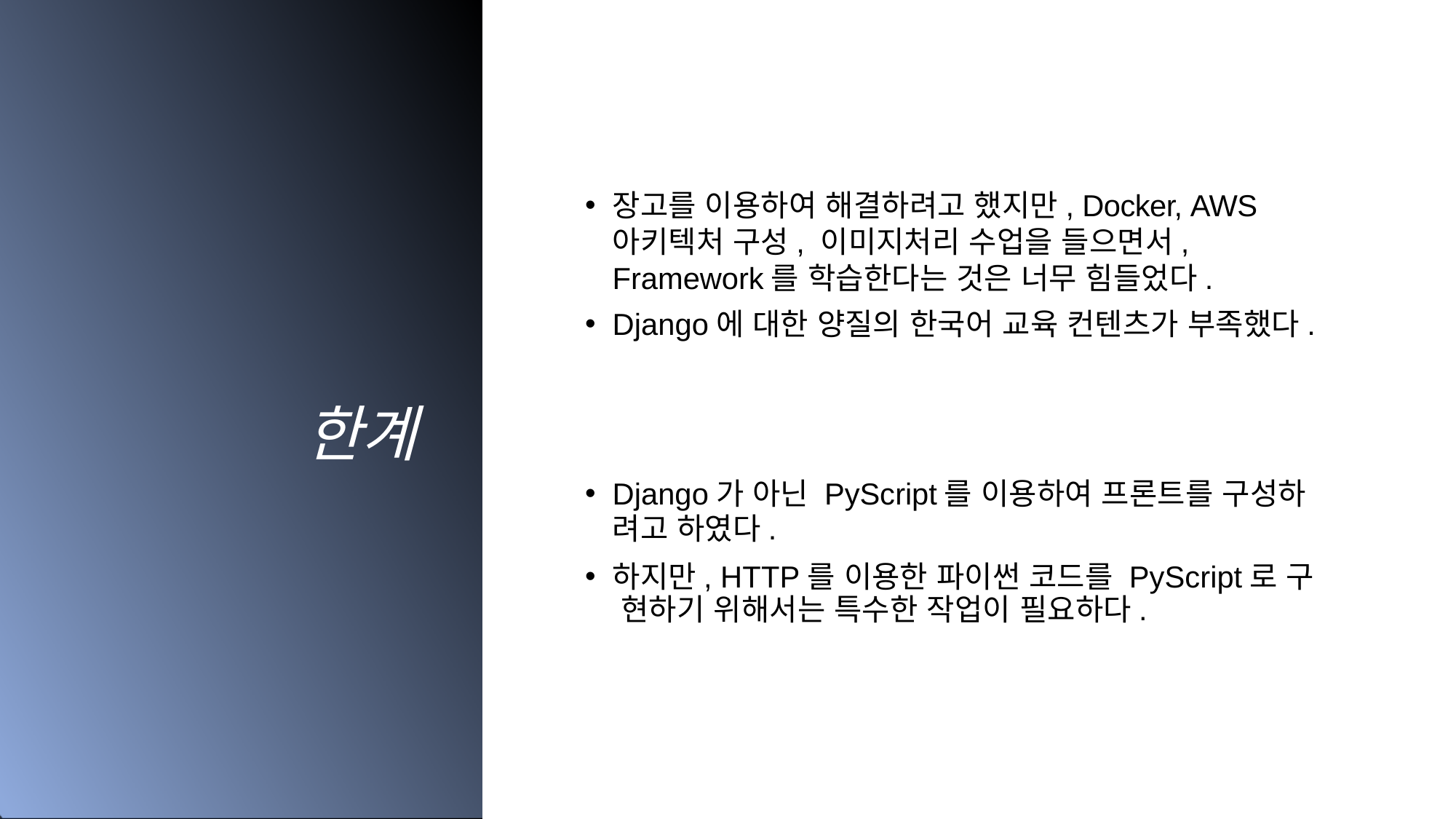

장고를 이용하여 해결하려고 했지만, Docker, AWS 아키텍처 구성, 이미지처리 수업을 들으면서, Framework를 학습한다는 것은 너무 힘들었다.
Django에 대한 양질의 한국어 교육 컨텐츠가 부족했다.
한계
Django가 아닌 PyScript를 이용하여 프론트를 구성하
려고 하였다.
하지만, HTTP를 이용한 파이썬 코드를 PyScript로 구  현하기 위해서는 특수한 작업이 필요하다.